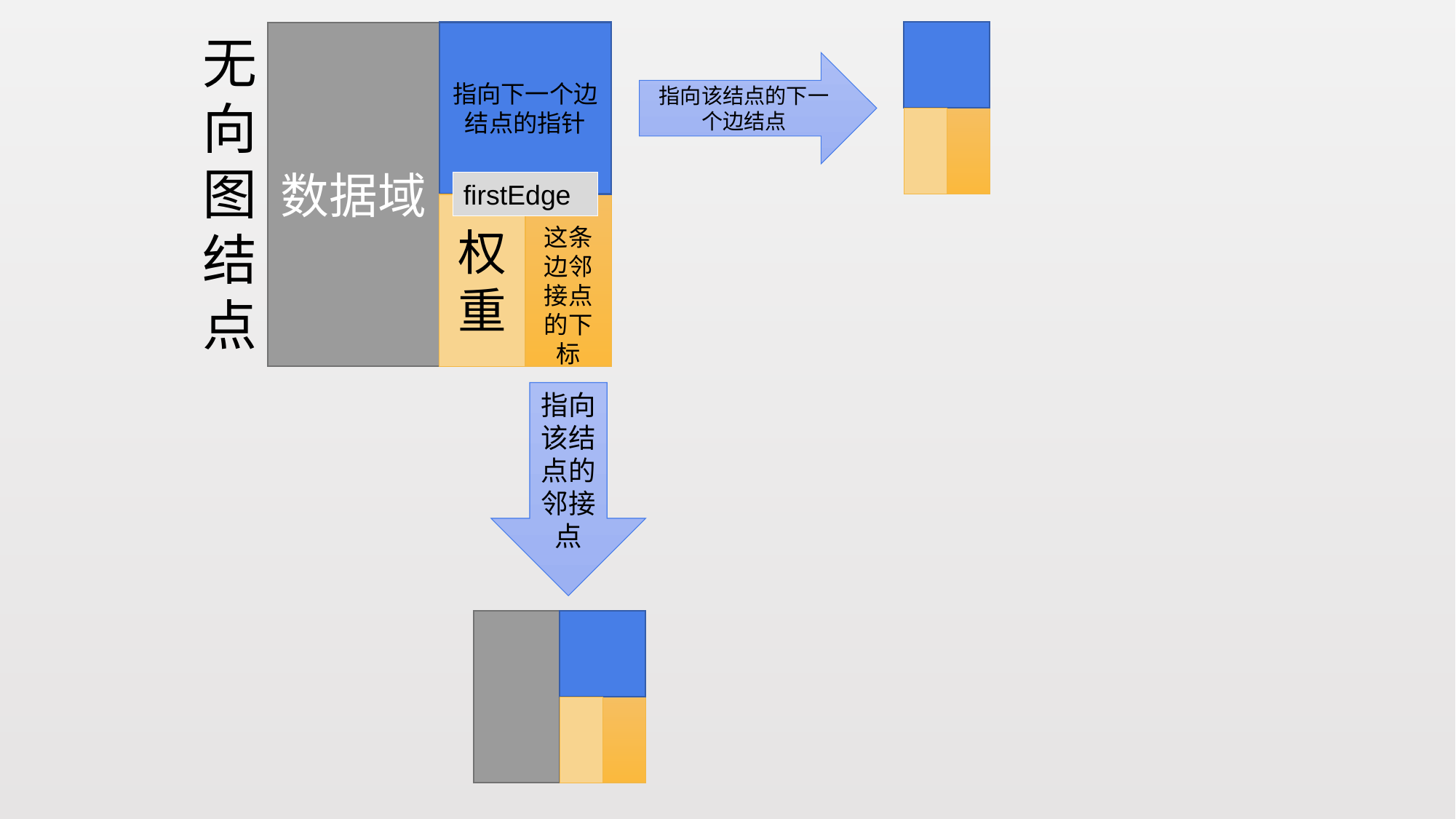

指向下一个边结点的指针
firstEdge
权重

这条边邻接点的下标
数据域
无向图结点
指向该结点的下一个边结点
指向该结点的邻接点